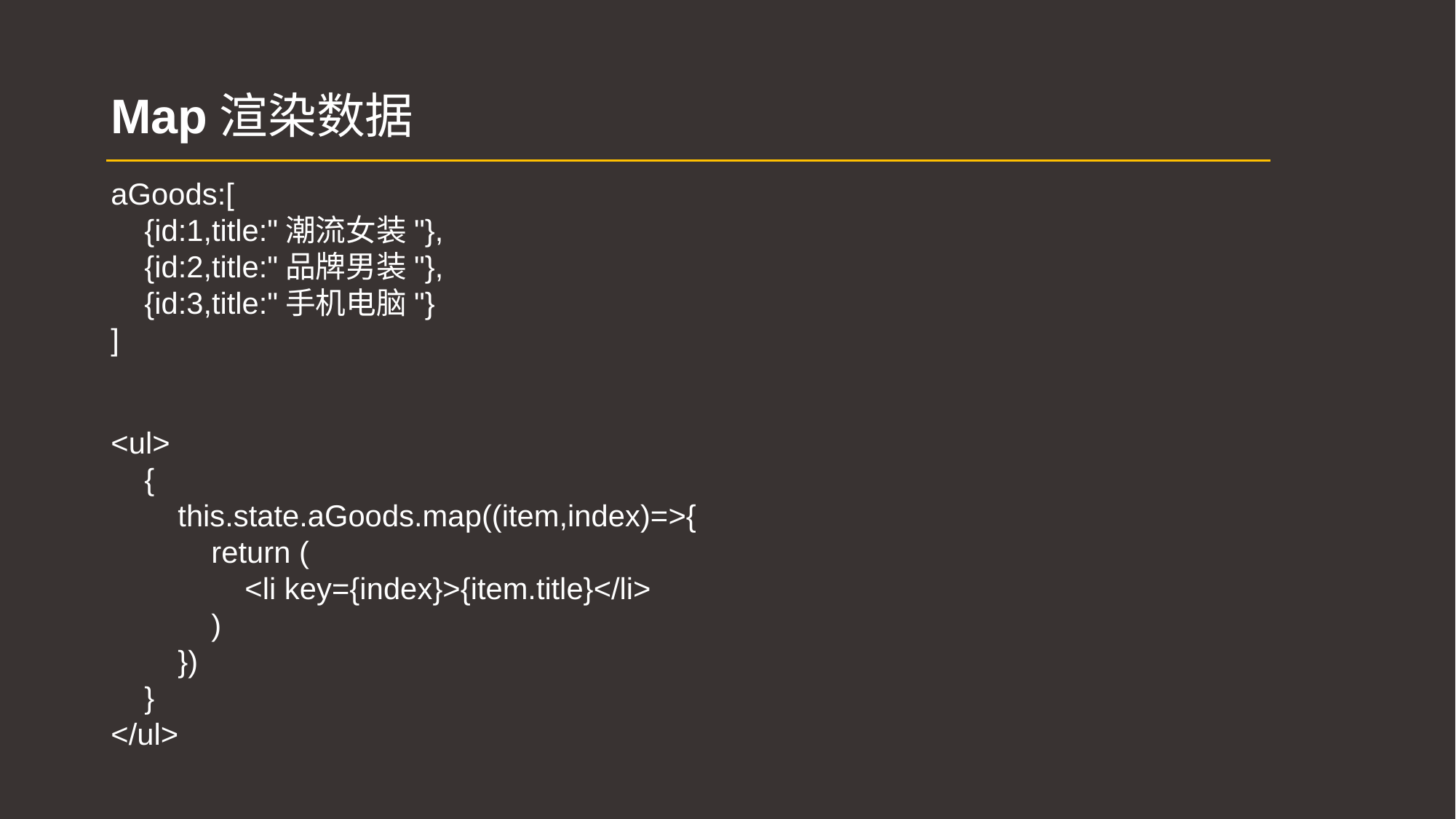

# Map渲染数据
aGoods:[
    {id:1,title:"潮流女装"},
    {id:2,title:"品牌男装"},
    {id:3,title:"手机电脑"}
]

<ul>
    {
        this.state.aGoods.map((item,index)=>{
            return (
                <li key={index}>{item.title}</li>
            )
        })
    }
</ul>